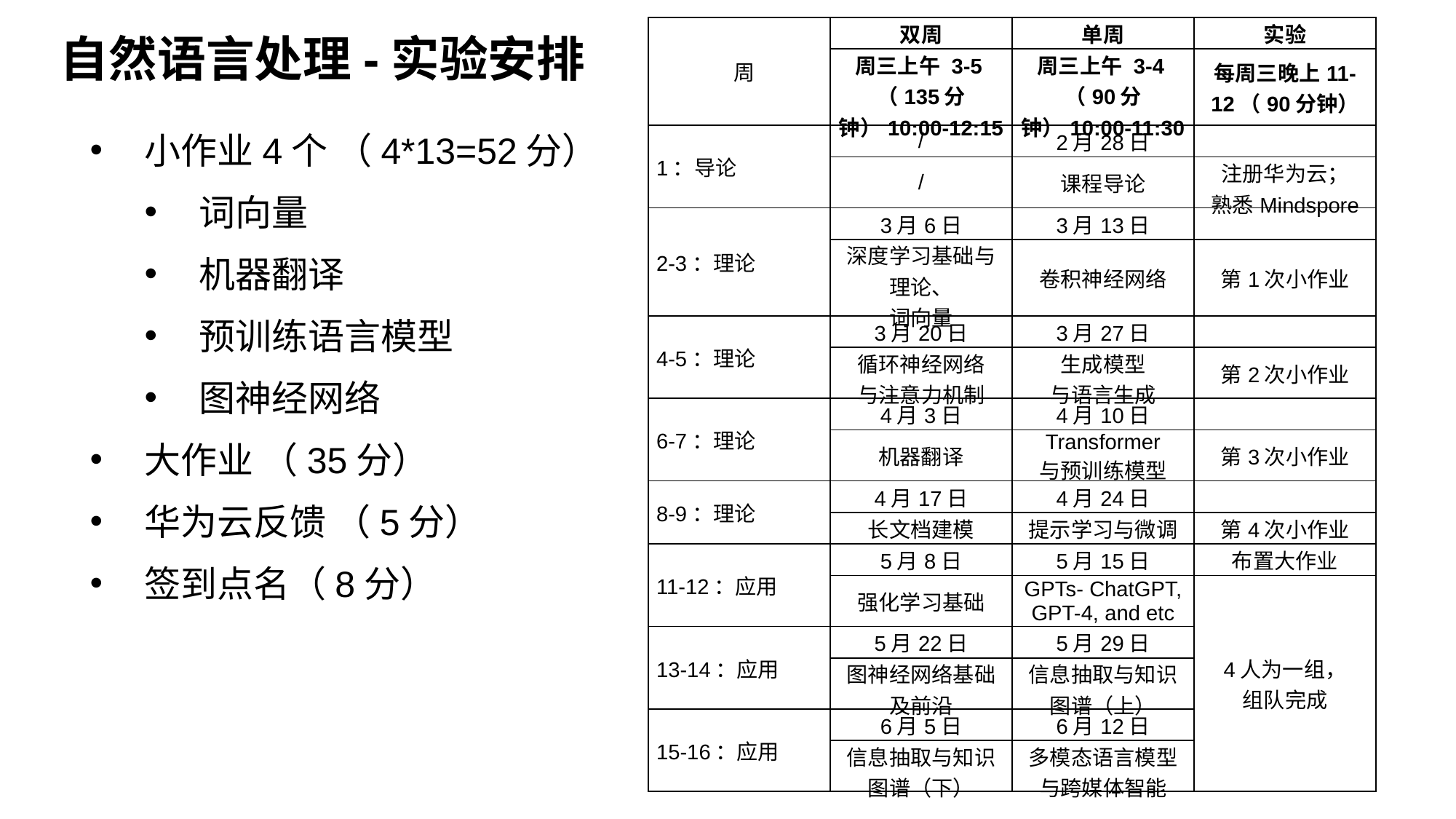

| 周 | 双周 | 单周 | 实验 |
| --- | --- | --- | --- |
|  | 周三上午 3-5（135分钟）10:00-12:15 | 周三上午 3-4（90分钟）10:00-11:30 | 每周三晚上11-12（90分钟） |
| 1：导论 | / | 2月28日 |  |
|  | / | 课程导论 | 注册华为云； 熟悉Mindspore |
| 2-3：理论 | 3月6日 | 3月13日 |  |
|  | 深度学习基础与理论、 词向量 | 卷积神经网络 | 第1次小作业 |
| 4-5：理论 | 3月20日 | 3月27日 |  |
|  | 循环神经网络 与注意力机制 | 生成模型 与语言生成 | 第2次小作业 |
| 6-7：理论 | 4月3日 | 4月10日 |  |
|  | 机器翻译 | Transformer 与预训练模型 | 第3次小作业 |
| 8-9：理论 | 4月17日 | 4月24日 |  |
|  | 长文档建模 | 提示学习与微调 | 第4次小作业 |
| 11-12：应用 | 5月8日 | 5月15日 | 布置大作业 |
|  | 强化学习基础 | GPTs- ChatGPT, GPT-4, and etc | 4人为一组， 组队完成 |
| 13-14：应用 | 5月22日 | 5月29日 |  |
|  | 图神经网络基础及前沿 | 信息抽取与知识图谱（上） |  |
| 15-16：应用 | 6月5日 | 6月12日 |  |
|  | 信息抽取与知识图谱（下） | 多模态语言模型 与跨媒体智能 |  |
自然语言处理-实验安排
小作业4个 （4*13=52分）
词向量
机器翻译
预训练语言模型
图神经网络
大作业 （35分）
华为云反馈 （5分）
签到点名（8分）